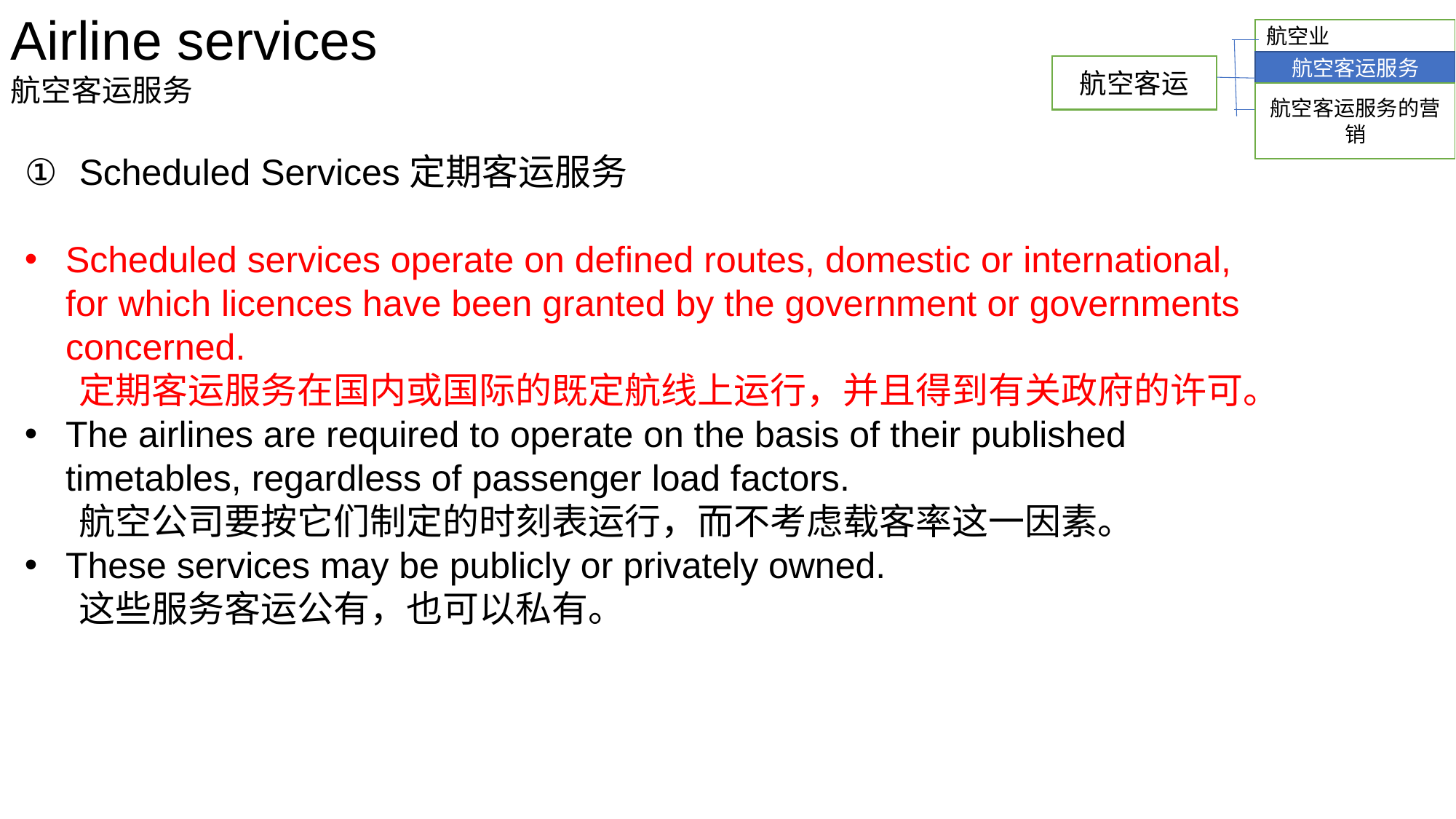

Airline services
航空客运服务
航空业
航空客运服务
航空客运
航空客运服务的营销
Scheduled Services定期客运服务

Scheduled services operate on defined routes, domestic or international, for which licences have been granted by the government or governments concerned.
定期客运服务在国内或国际的既定航线上运行，并且得到有关政府的许可。
The airlines are required to operate on the basis of their published timetables, regardless of passenger load factors.
航空公司要按它们制定的时刻表运行，而不考虑载客率这一因素。
These services may be publicly or privately owned.
这些服务客运公有，也可以私有。